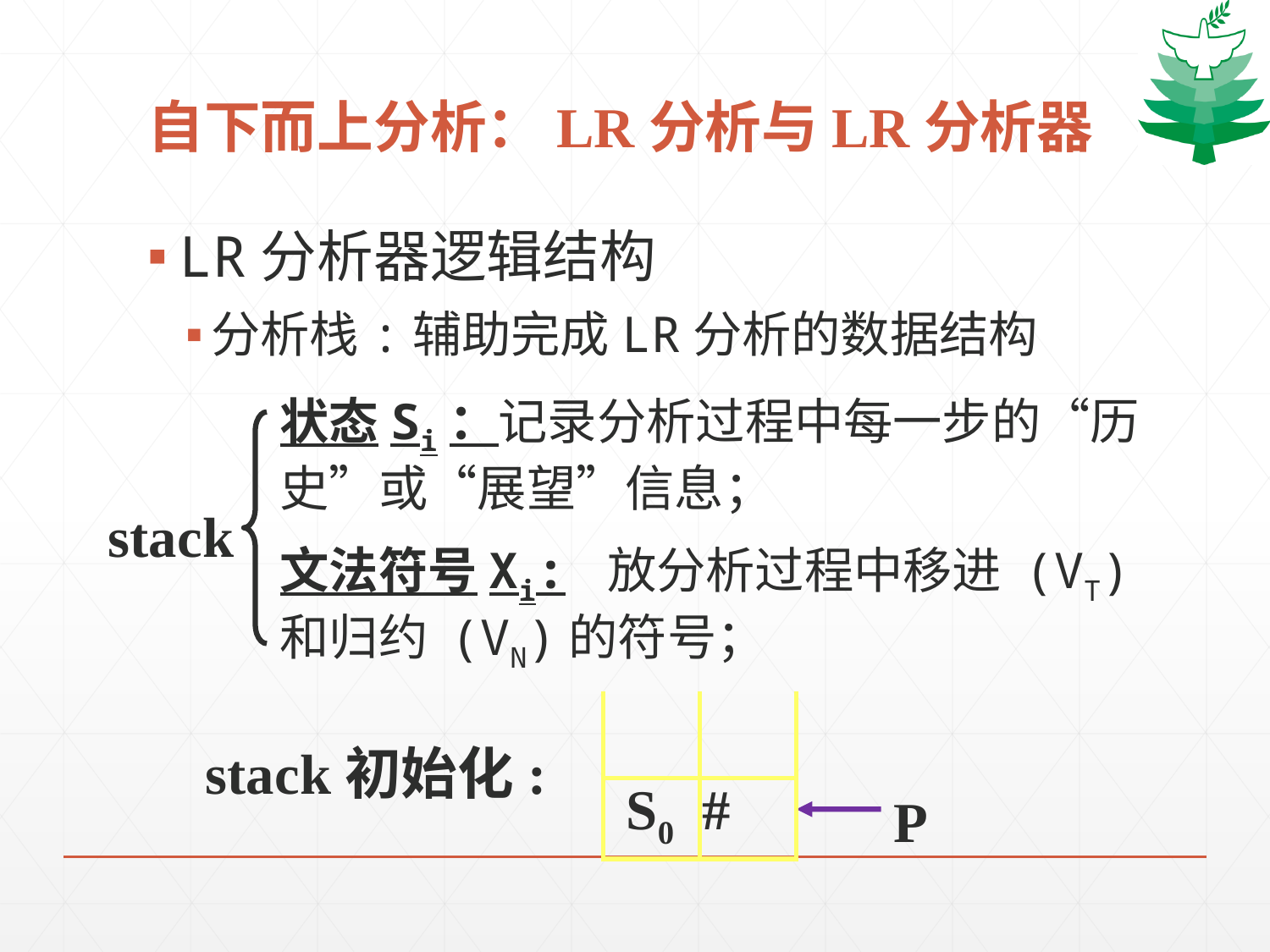

# 自下而上分析：LR分析与LR分析器
LR分析器逻辑结构
分析栈:辅助完成LR分析的数据结构
状态Si：记录分析过程中每一步的“历史”或“展望”信息；

stack
文法符号Xi: 放分析过程中移进 (VT)和归约 (VN)的符号；
|  |  |
| --- | --- |
|  |  |
stack初始化:
S0  #
P